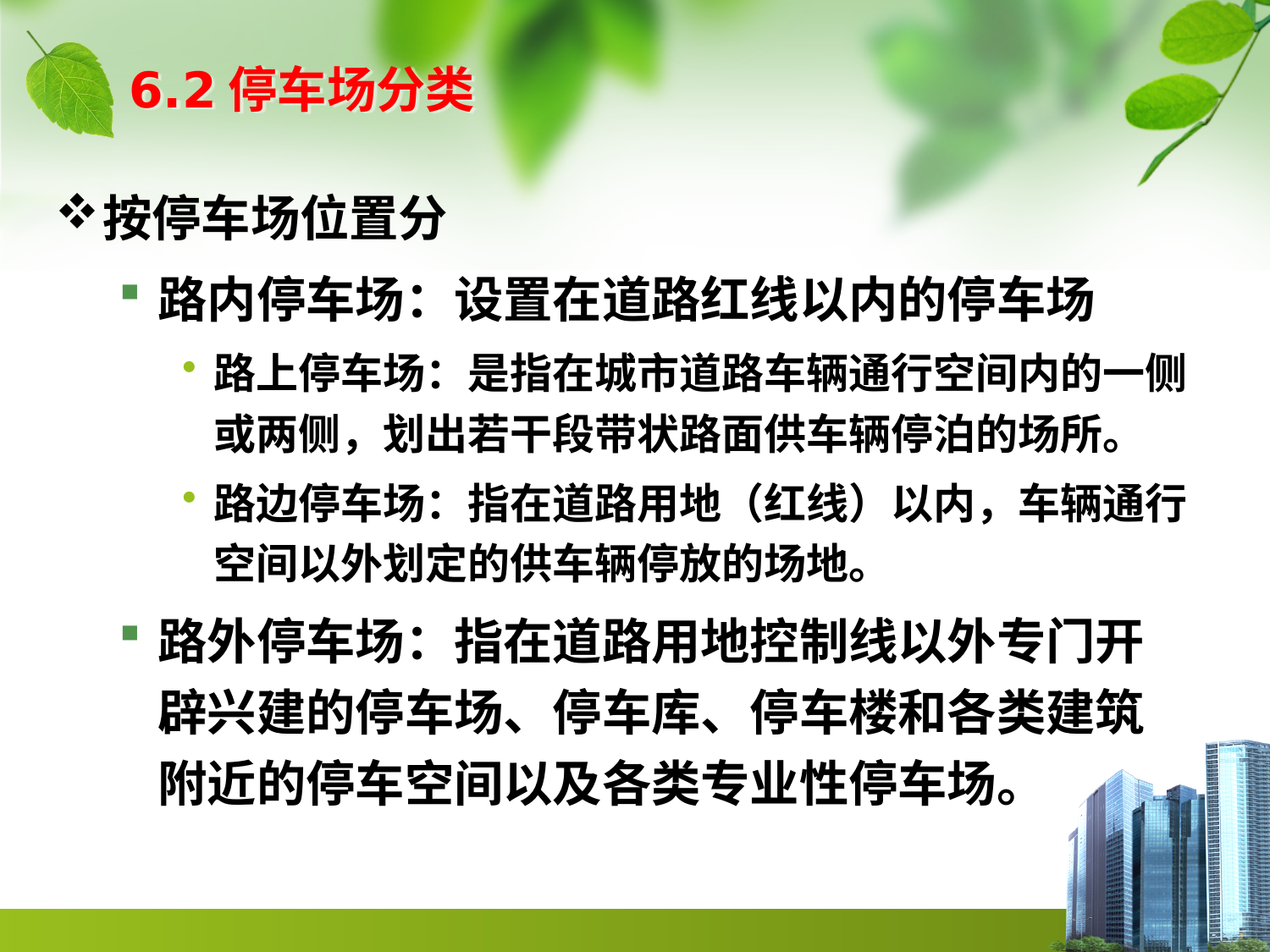

# 6.2停车场分类
按停车场位置分
路内停车场：设置在道路红线以内的停车场
路上停车场：是指在城市道路车辆通行空间内的一侧或两侧，划出若干段带状路面供车辆停泊的场所。
路边停车场：指在道路用地（红线）以内，车辆通行空间以外划定的供车辆停放的场地。
路外停车场：指在道路用地控制线以外专门开辟兴建的停车场、停车库、停车楼和各类建筑附近的停车空间以及各类专业性停车场。